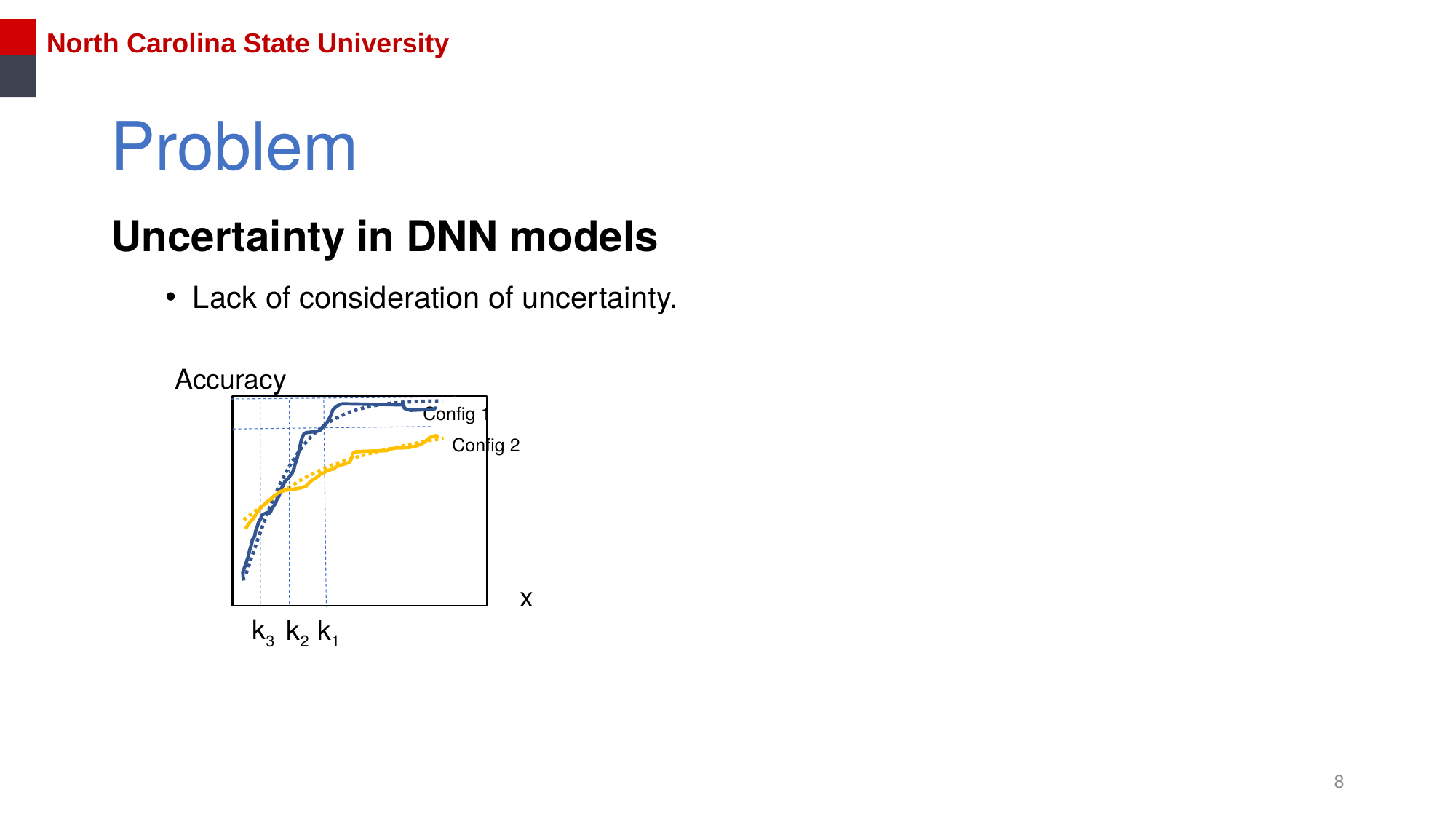

North Carolina State University
# Problem
Uncertainty in DNN models
Lack of consideration of uncertainty.

Accuracy

### Chart

| Category | 列4 |
|---|---|
x

k3
k2
k1
Config 1
Config 2

8